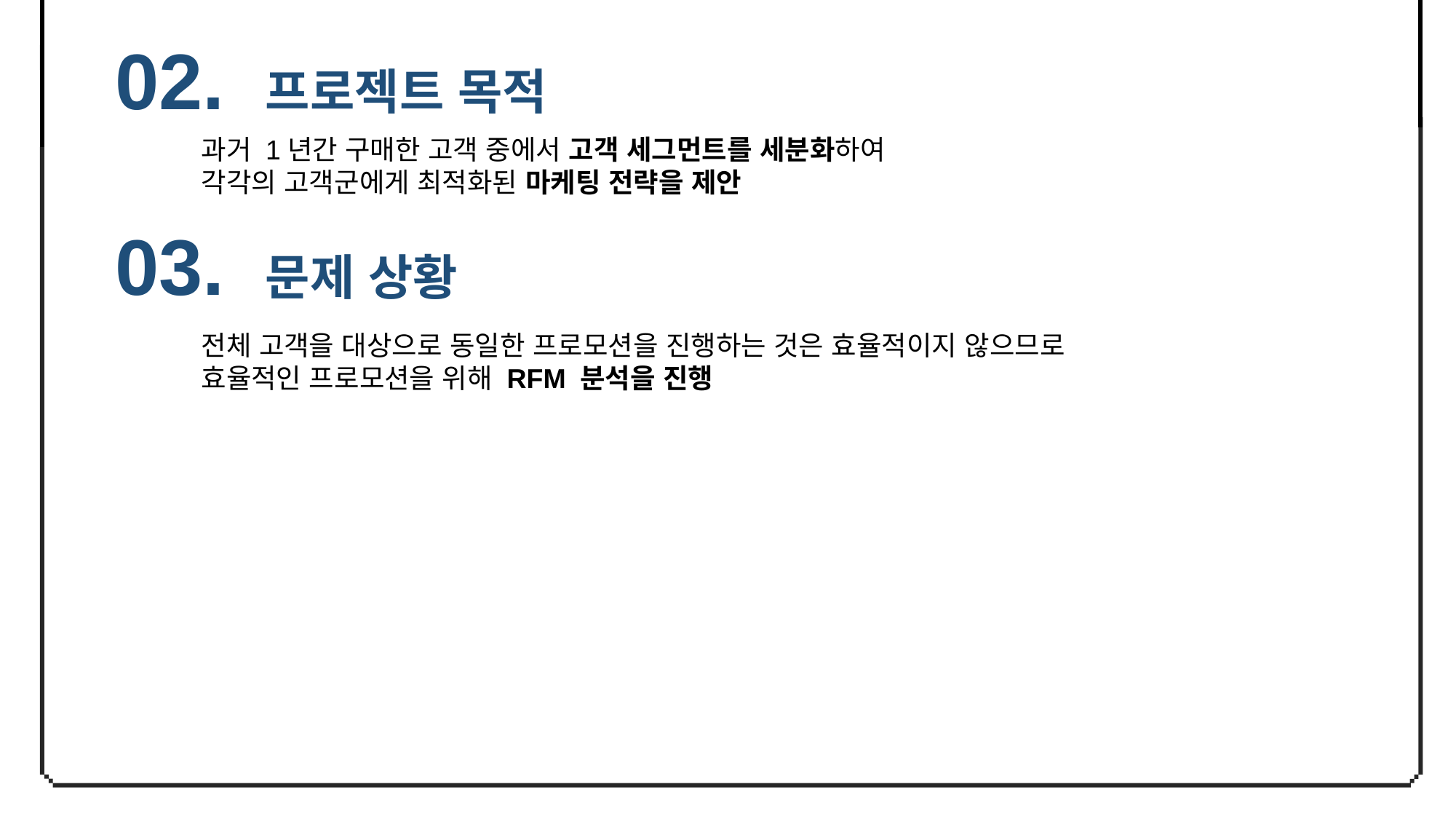

02. 프로젝트 목적
01. 문제 정의

B06. 비타민조

과거 1년간 구매한 고객 중에서 고객 세그먼트를 세분화하여
각각의 고객군에게 최적화된 마케팅 전략을 제안
03. 문제 상황
전체 고객을 대상으로 동일한 프로모션을 진행하는 것은 효율적이지 않으므로
효율적인 프로모션을 위해 RFM 분석을 진행